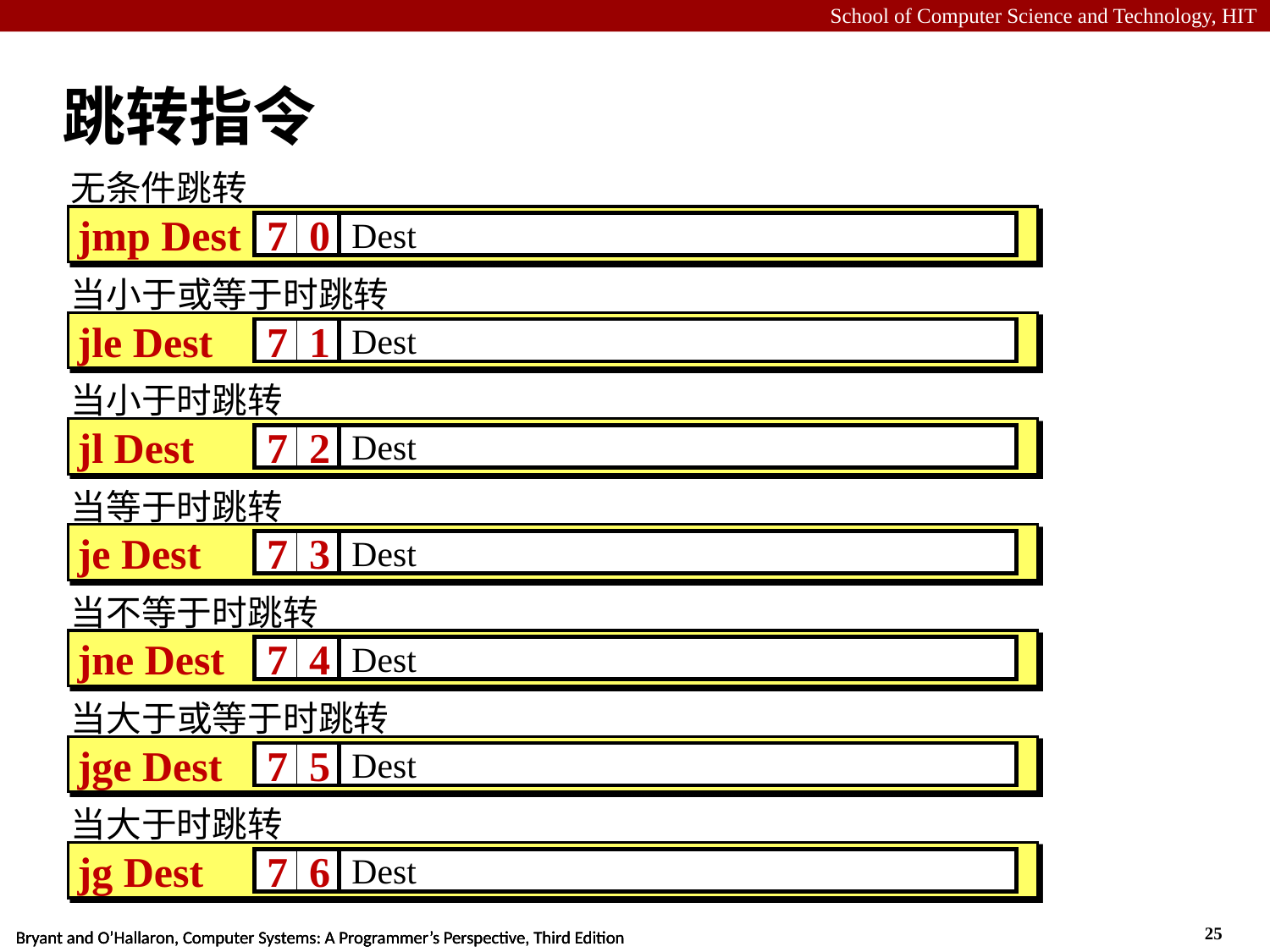

# 跳转指令
无条件跳转

jmp Dest
7

0
Dest
当小于或等于时跳转

jle Dest
7

1
Dest
当小于时跳转

jl Dest
7

2
Dest
当等于时跳转

je Dest
7

3
Dest
当不等于时跳转

jne Dest
7

4
Dest
当大于或等于时跳转

jge Dest
7

5
Dest
当大于时跳转

jg Dest
7

6
Dest